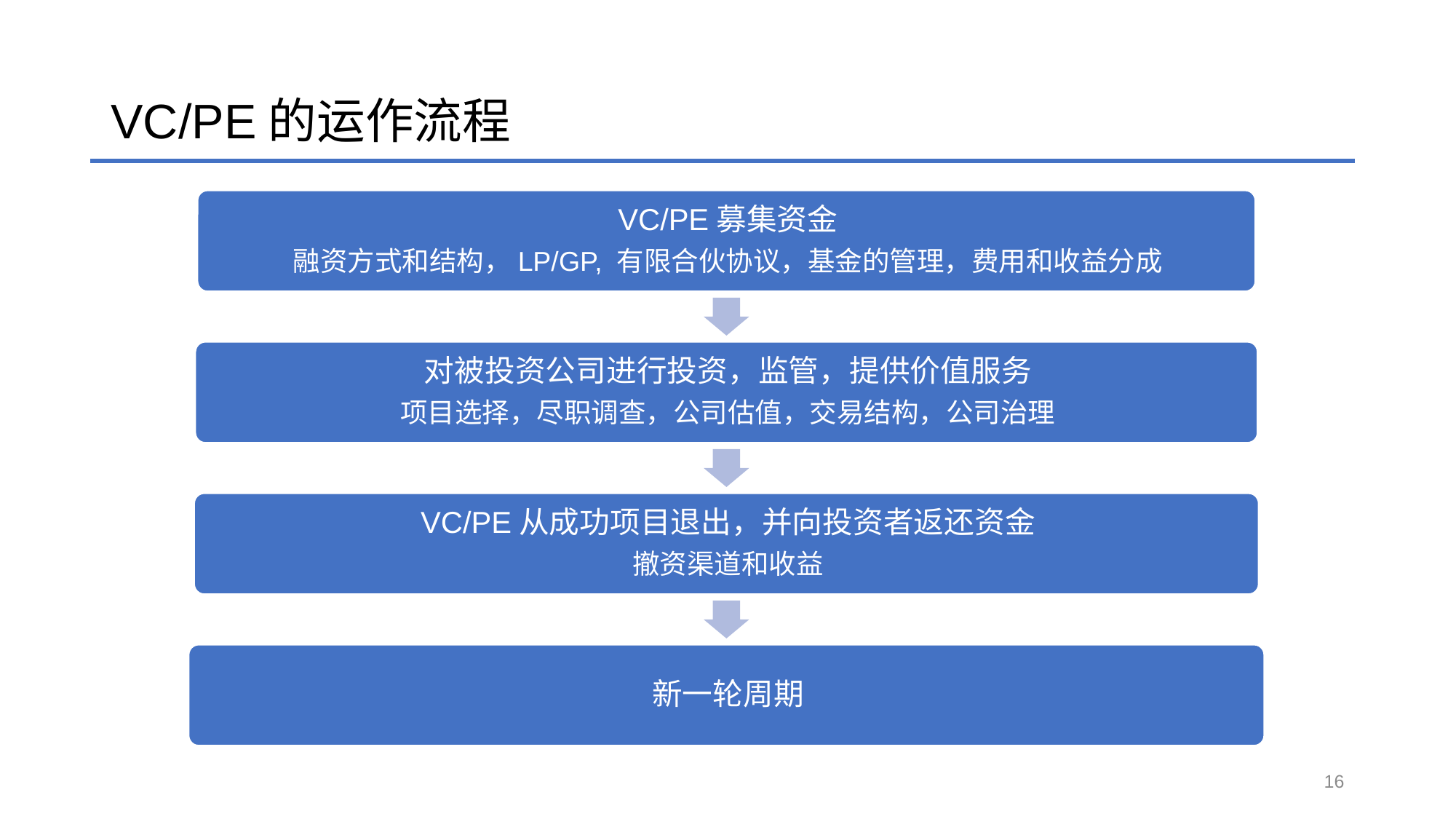

# VC/PE的运作流程
VC/PE募集资金
融资方式和结构，LP/GP, 有限合伙协议，基金的管理，费用和收益分成

对被投资公司进行投资，监管，提供价值服务
项目选择，尽职调查，公司估值，交易结构，公司治理

VC/PE从成功项目退出，并向投资者返还资金
撤资渠道和收益

新一轮周期
16